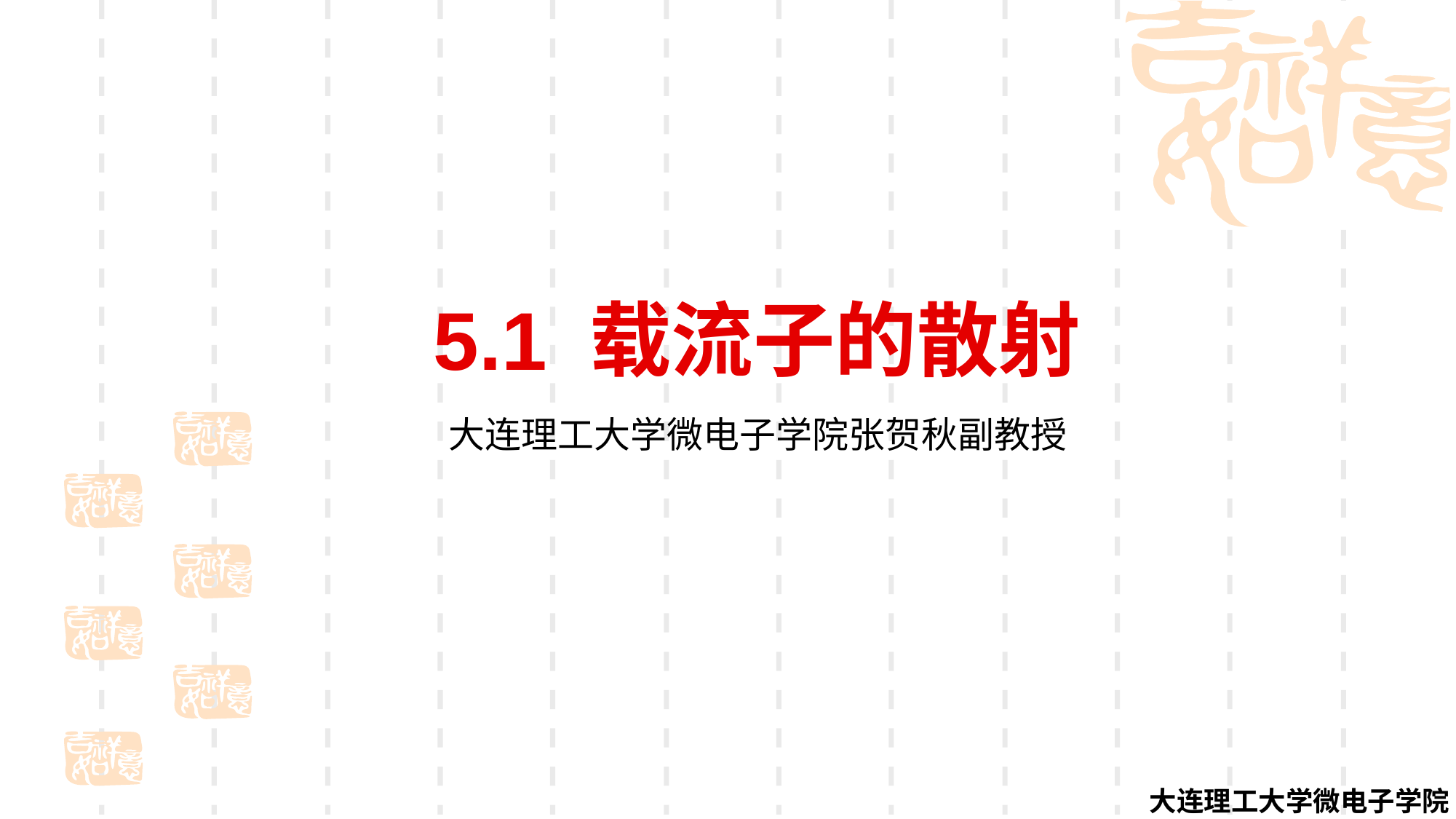

5.1 载流子的散射
大连理工大学微电子学院张贺秋副教授
大连理工大学微电子学院